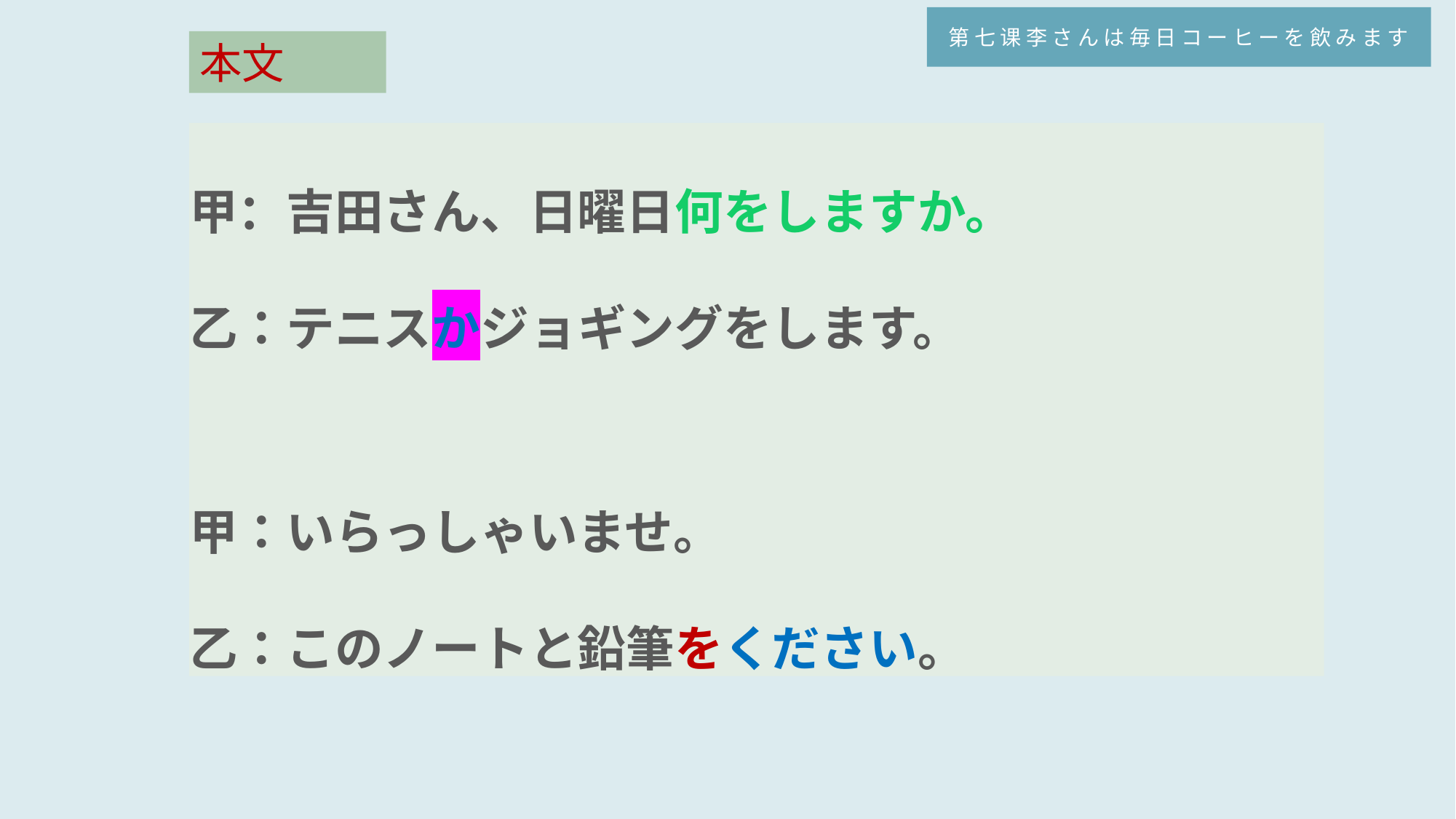

第七课李さんは毎日コーヒーを飲みます
本文
甲：吉田さん、日曜日何をしますか。
乙：テニスかジョギングをします。

甲：いらっしゃいませ。
乙：このノートと鉛筆をください。